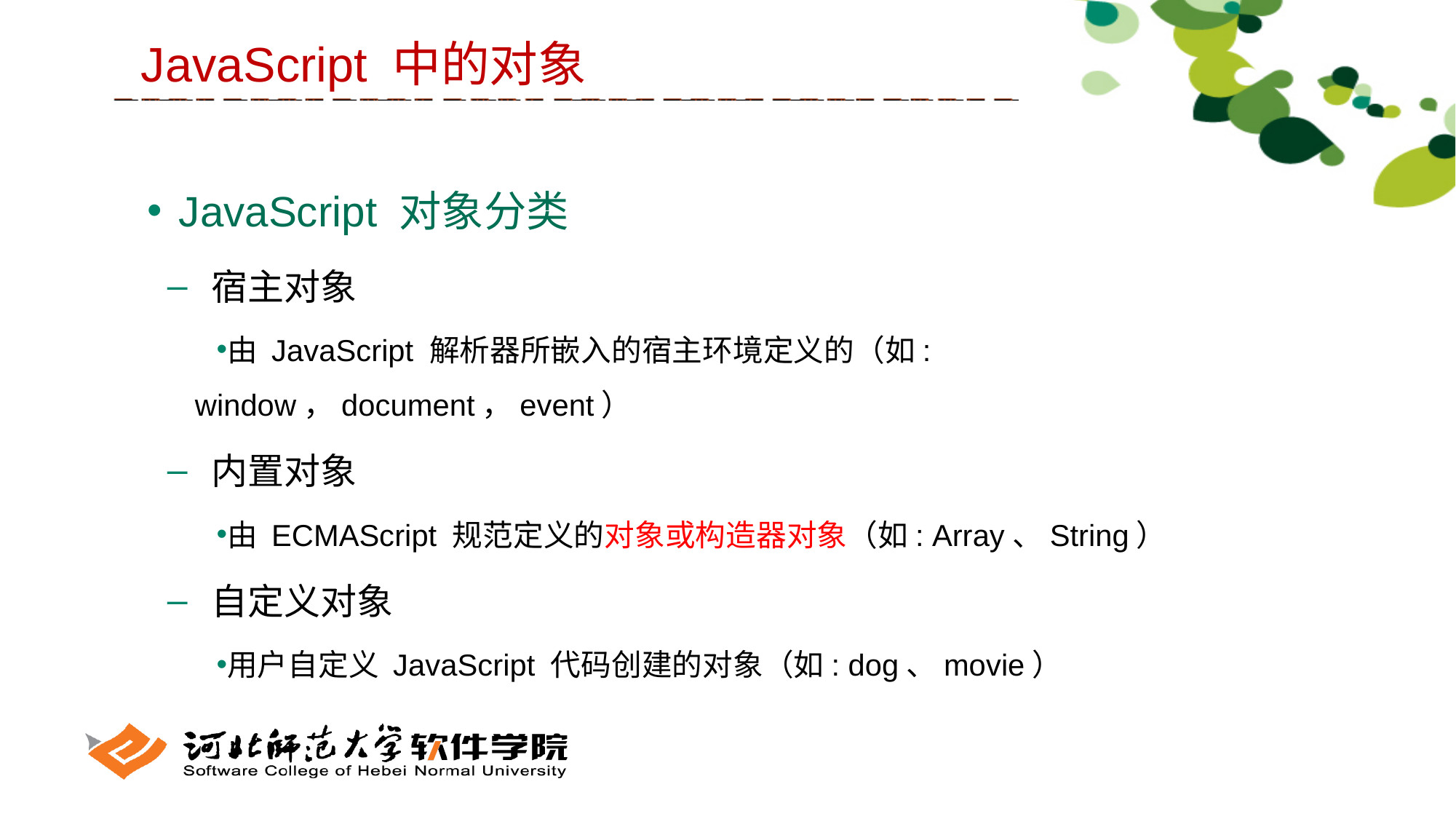

JavaScript 中的对象
 JavaScript 对象分类
 宿主对象
由 JavaScript 解析器所嵌入的宿主环境定义的（如: window，document，event）
 内置对象
由 ECMAScript 规范定义的对象或构造器对象（如: Array、String）
 自定义对象
用户自定义 JavaScript 代码创建的对象（如: dog、movie）